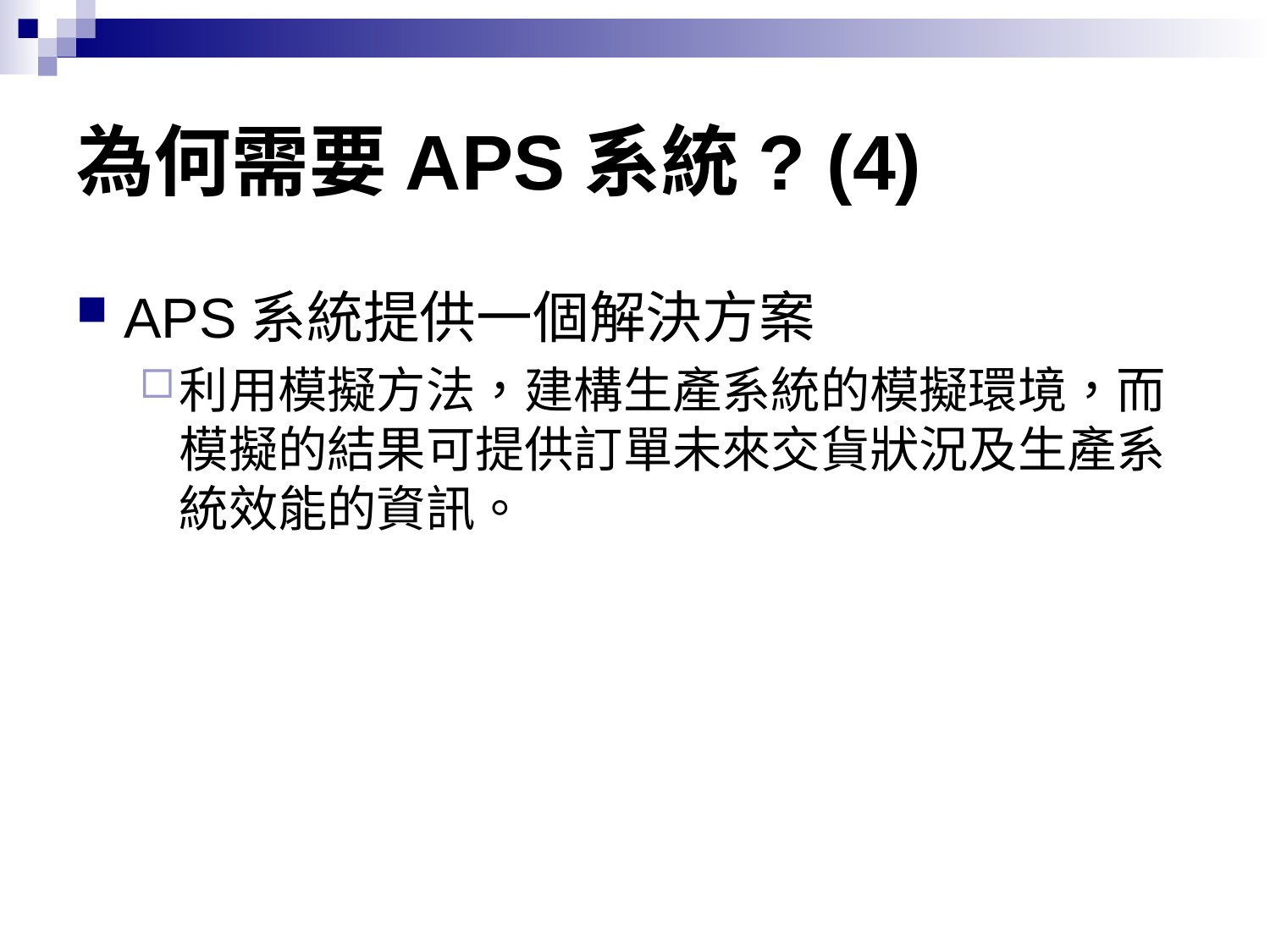

# 為何需要APS系統? (4)
APS系統提供一個解決方案
利用模擬方法，建構生產系統的模擬環境，而模擬的結果可提供訂單未來交貨狀況及生產系統效能的資訊。